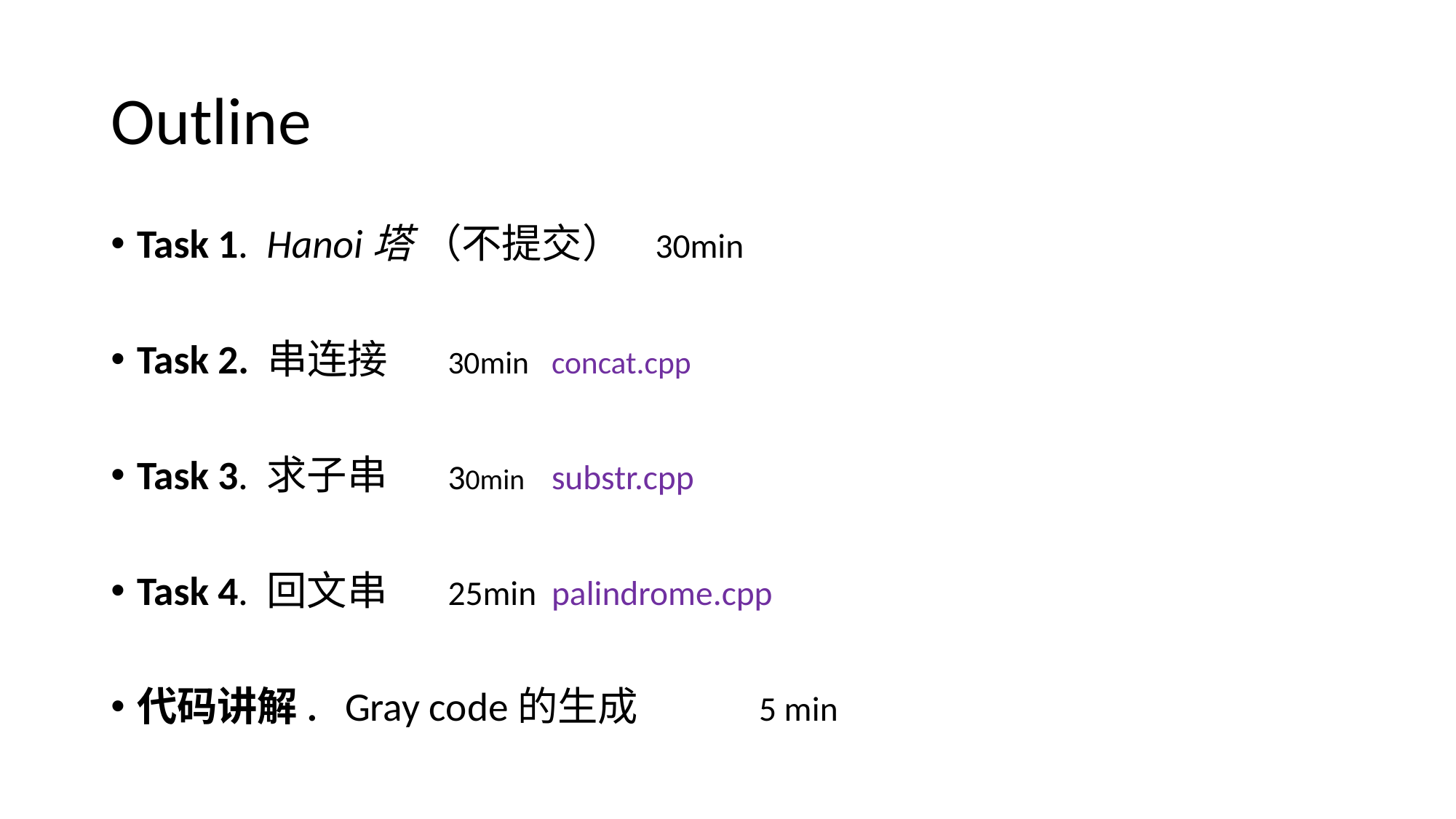

# Outline
Task 1.  Hanoi塔 （不提交） 		30min

Task 2. 串连接				30min		concat.cpp

Task 3. 求子串				30min		substr.cpp

Task 4. 回文串				25min		palindrome.cpp

代码讲解.   Gray code的生成   	5 min